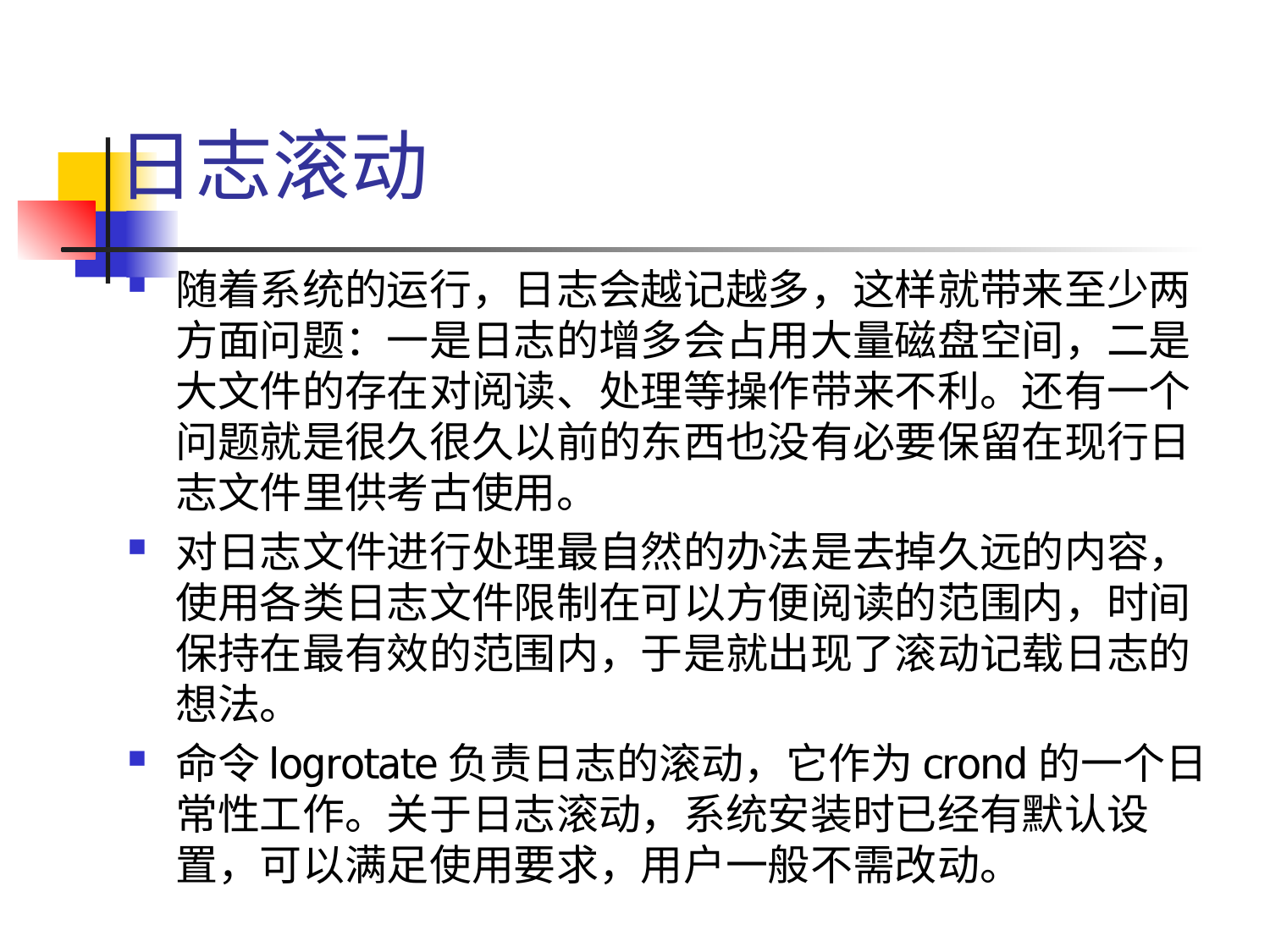

# 日志滚动
随着系统的运行，日志会越记越多，这样就带来至少两方面问题：一是日志的增多会占用大量磁盘空间，二是大文件的存在对阅读、处理等操作带来不利。还有一个问题就是很久很久以前的东西也没有必要保留在现行日志文件里供考古使用。
对日志文件进行处理最自然的办法是去掉久远的内容，使用各类日志文件限制在可以方便阅读的范围内，时间保持在最有效的范围内，于是就出现了滚动记载日志的想法。
命令logrotate负责日志的滚动，它作为crond的一个日常性工作。关于日志滚动，系统安装时已经有默认设置，可以满足使用要求，用户一般不需改动。